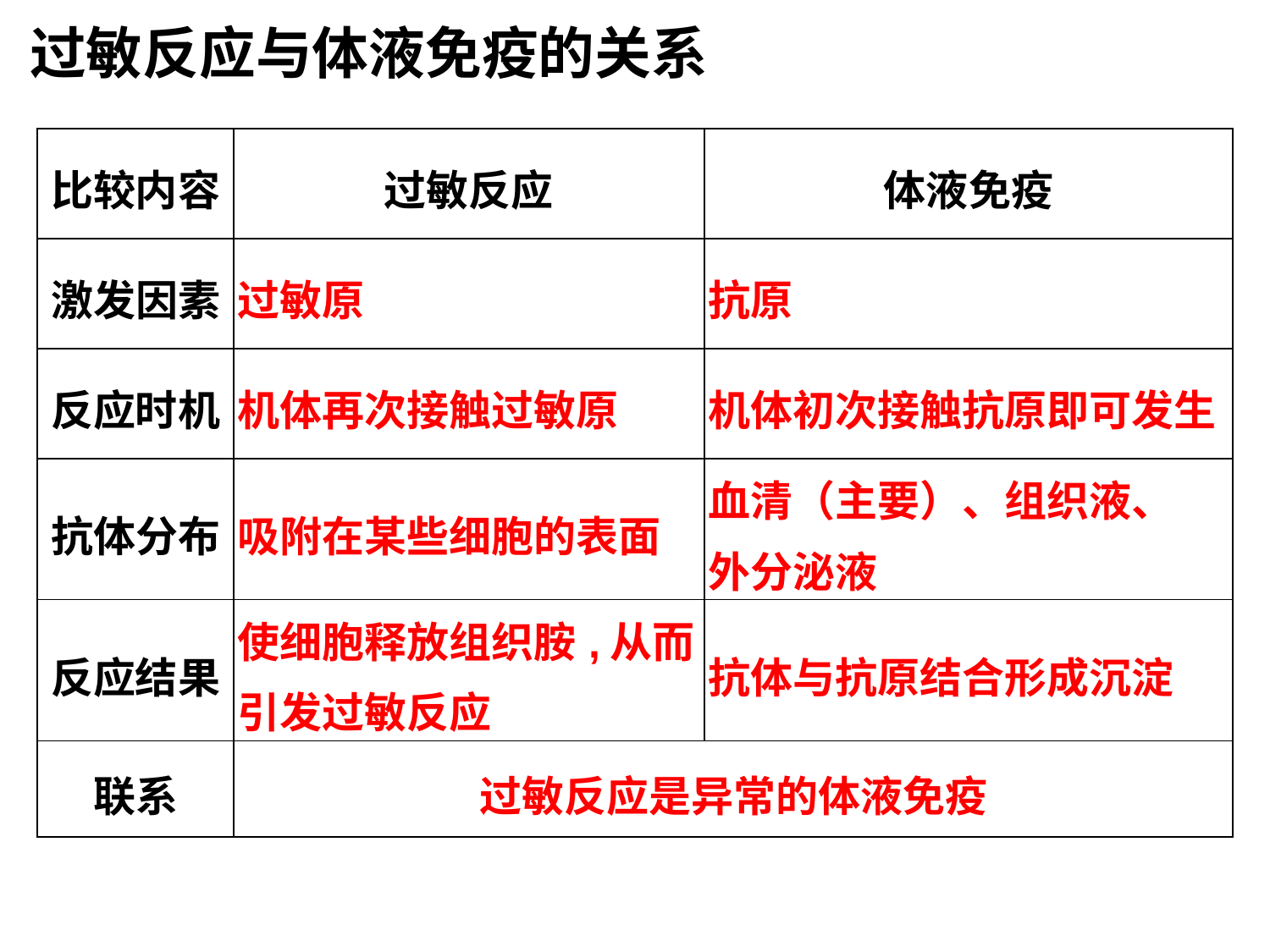

过敏反应与体液免疫的关系
| 比较内容 | 过敏反应 | 体液免疫 |
| --- | --- | --- |
| 激发因素 | 过敏原 | 抗原 |
| 反应时机 | 机体再次接触过敏原 | 机体初次接触抗原即可发生 |
| 抗体分布 | 吸附在某些细胞的表面 | 血清（主要）、组织液、 外分泌液 |
| 反应结果 | 使细胞释放组织胺,从而引发过敏反应 | 抗体与抗原结合形成沉淀 |
| 联系 | 过敏反应是异常的体液免疫 |  |